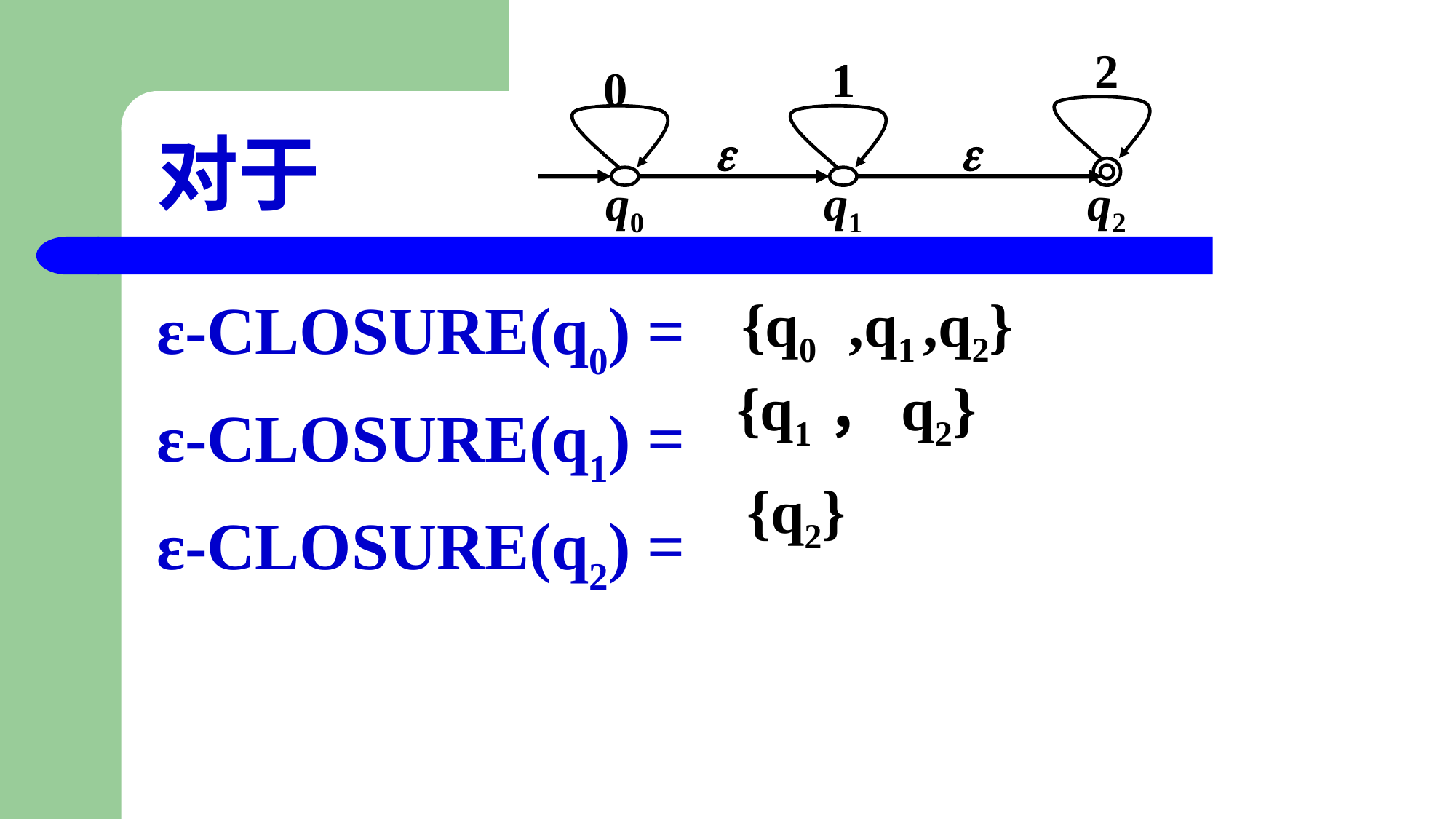

2
1
0

ε
ε

q0
q1
q2

# 对于
{q0
,q1
,q2}
ε-CLOSURE(q0) =
ε-CLOSURE(q1) =
ε-CLOSURE(q2) =

{q1，q2}

{q2}